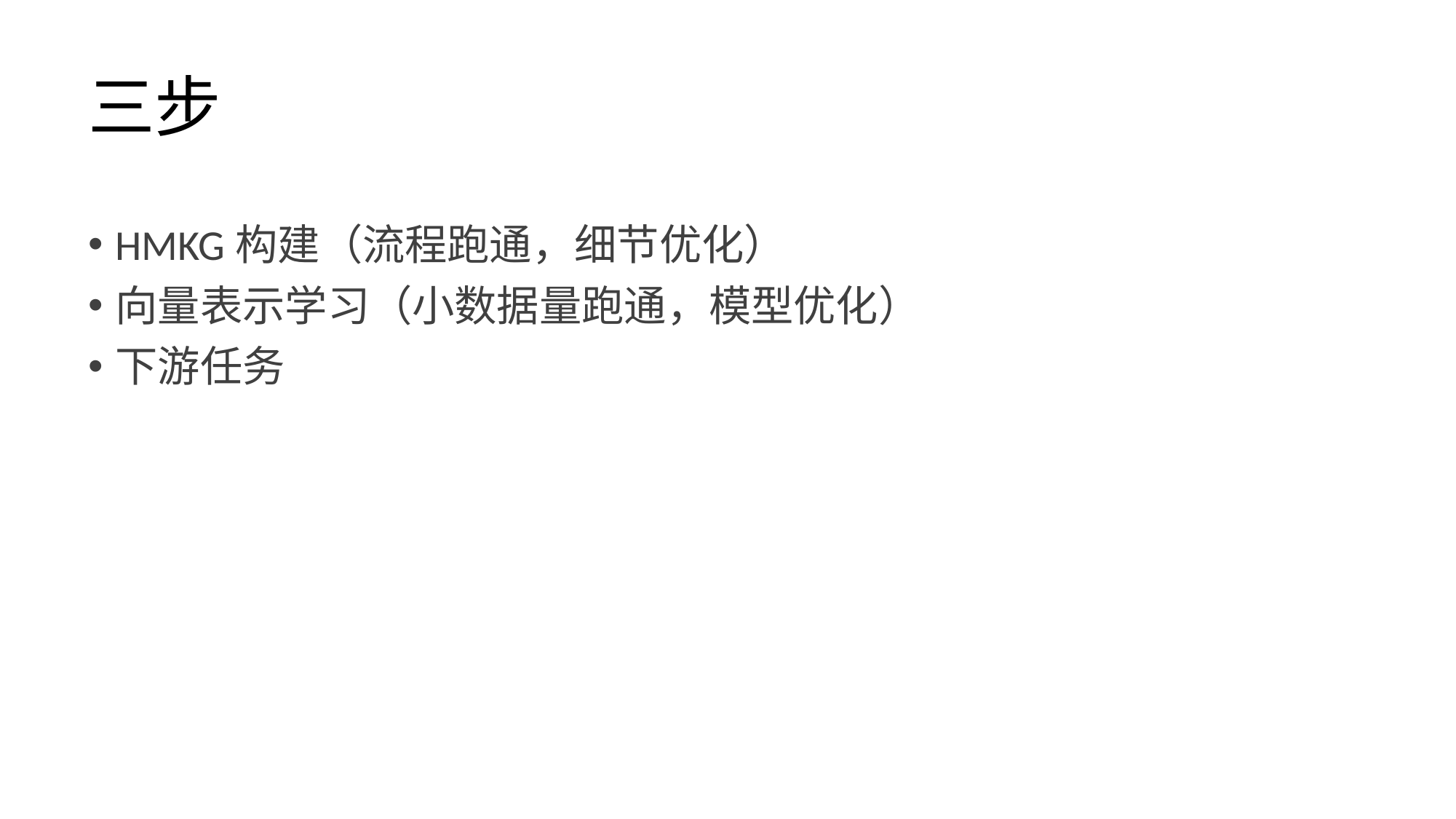

# 三步
HMKG构建（流程跑通，细节优化）
向量表示学习（小数据量跑通，模型优化）
下游任务